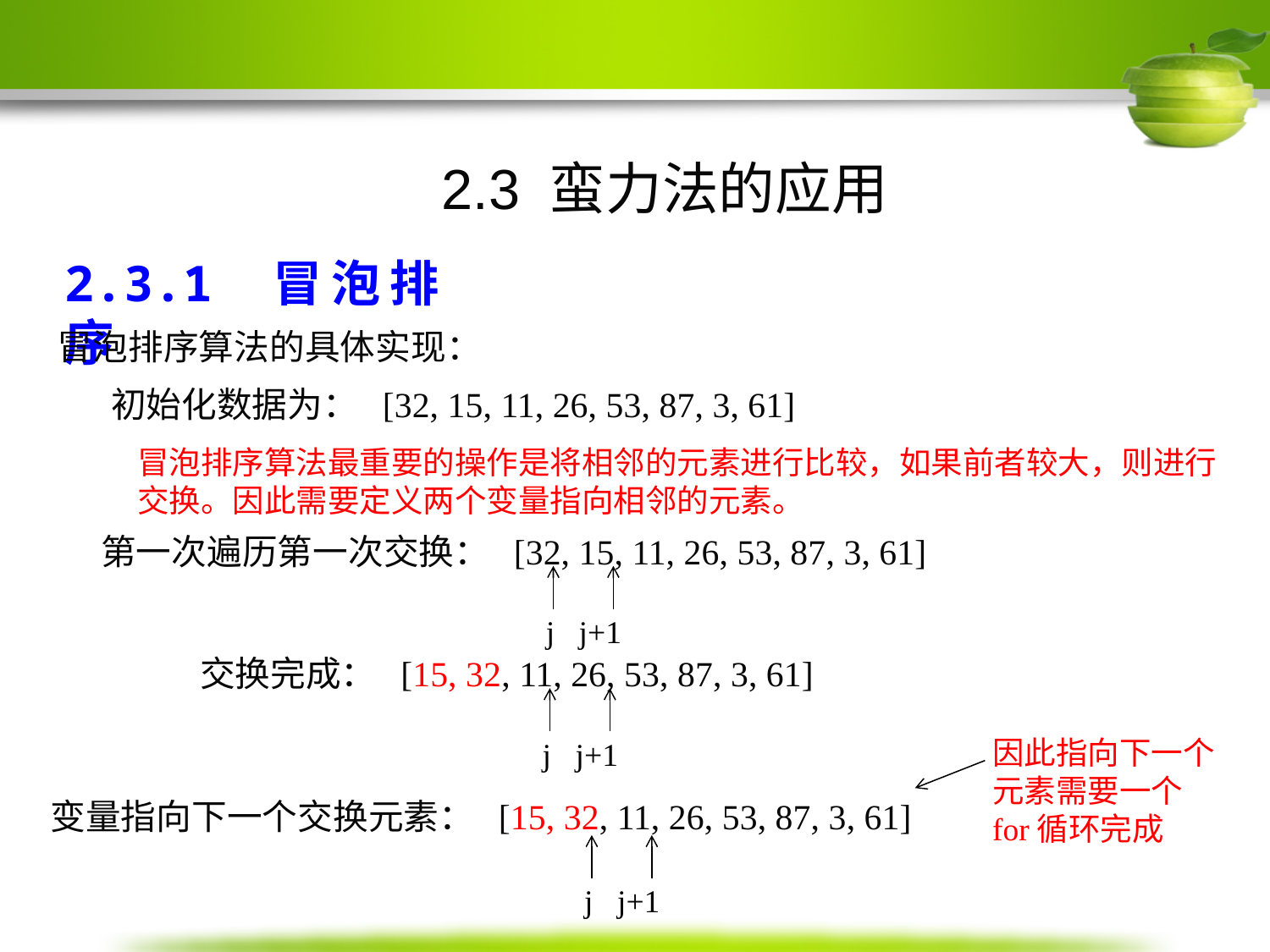

2.3 蛮力法的应用
2.3.1 冒泡排序
冒泡排序算法的具体实现：
初始化数据为：  [32, 15, 11, 26, 53, 87, 3, 61]
冒泡排序算法最重要的操作是将相邻的元素进行比较，如果前者较大，则进行交换。因此需要定义两个变量指向相邻的元素。
第一次遍历第一次交换：  [32, 15, 11, 26, 53, 87, 3, 61]
j   j+1
            交换完成：  [15, 32, 11, 26, 53, 87, 3, 61]
因此指向下一个元素需要一个for循环完成
j   j+1
 变量指向下一个交换元素：  [15, 32, 11, 26, 53, 87, 3, 61]
j   j+1